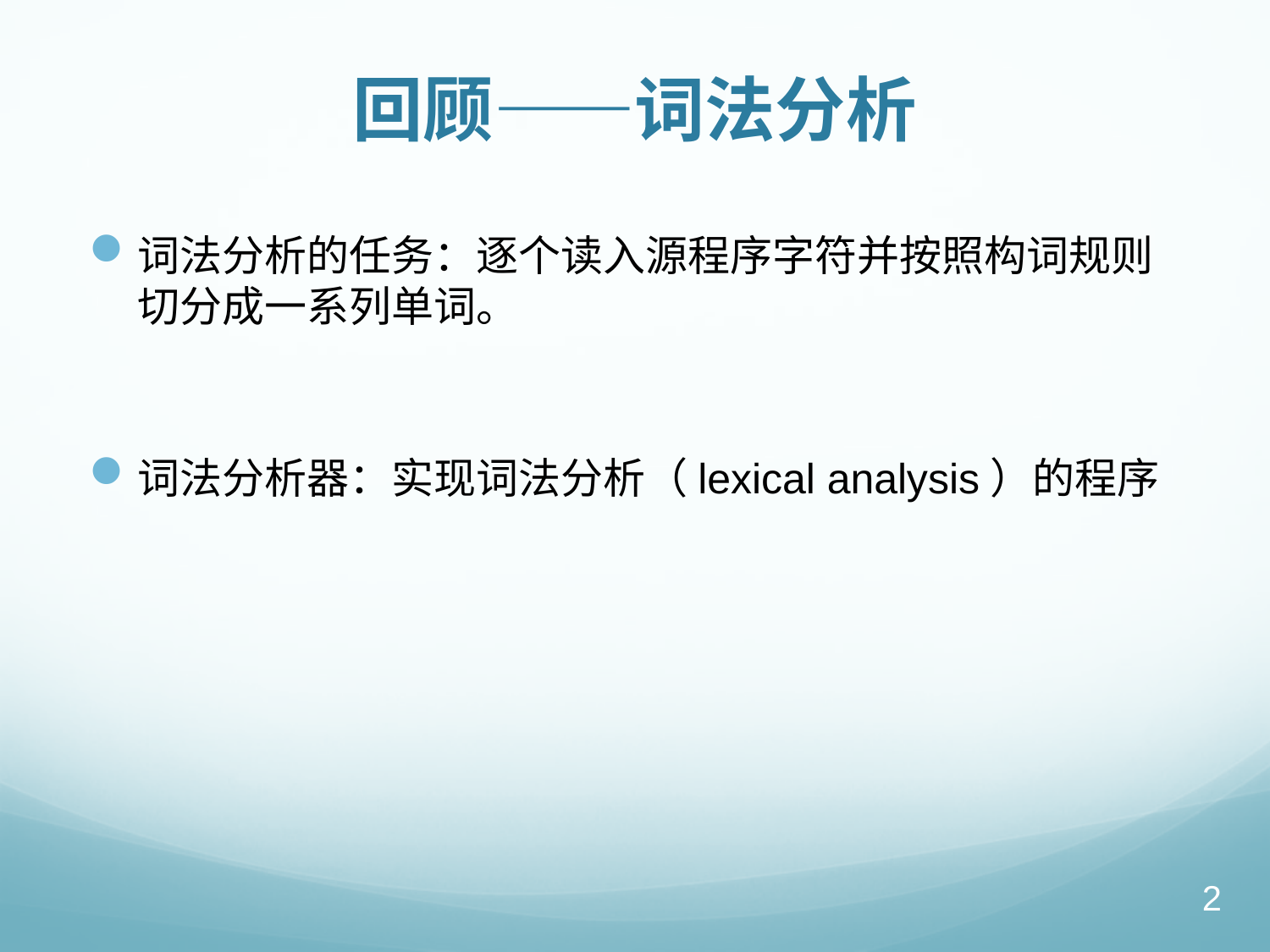

# 回顾——词法分析
词法分析的任务：逐个读入源程序字符并按照构词规则切分成一系列单词。

词法分析器：实现词法分析（lexical analysis）的程序

2